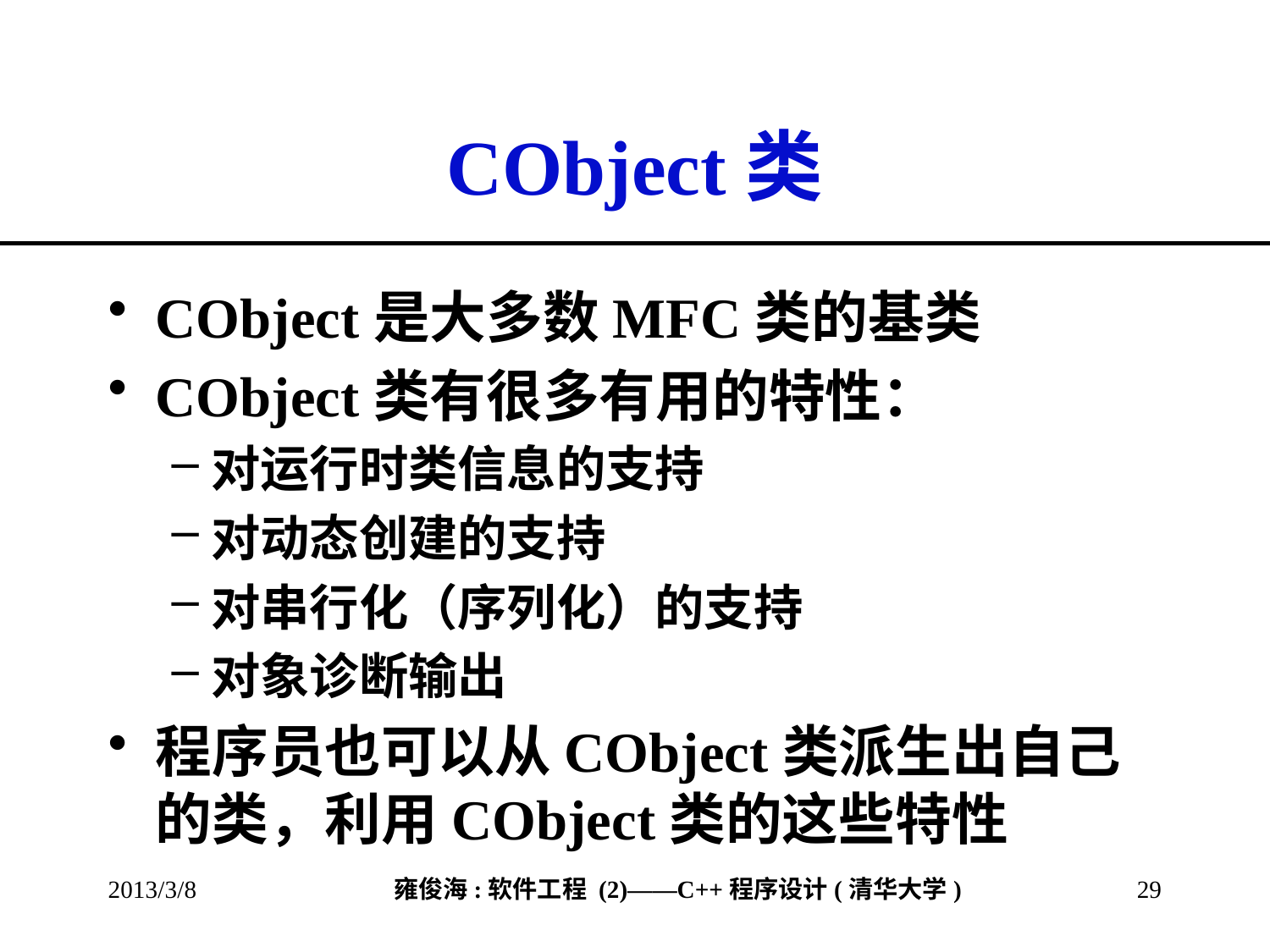

# CObject类
CObject是大多数MFC类的基类
CObject类有很多有用的特性：
对运行时类信息的支持
对动态创建的支持
对串行化（序列化）的支持
对象诊断输出
程序员也可以从CObject类派生出自己的类，利用CObject类的这些特性
2013/3/8
29